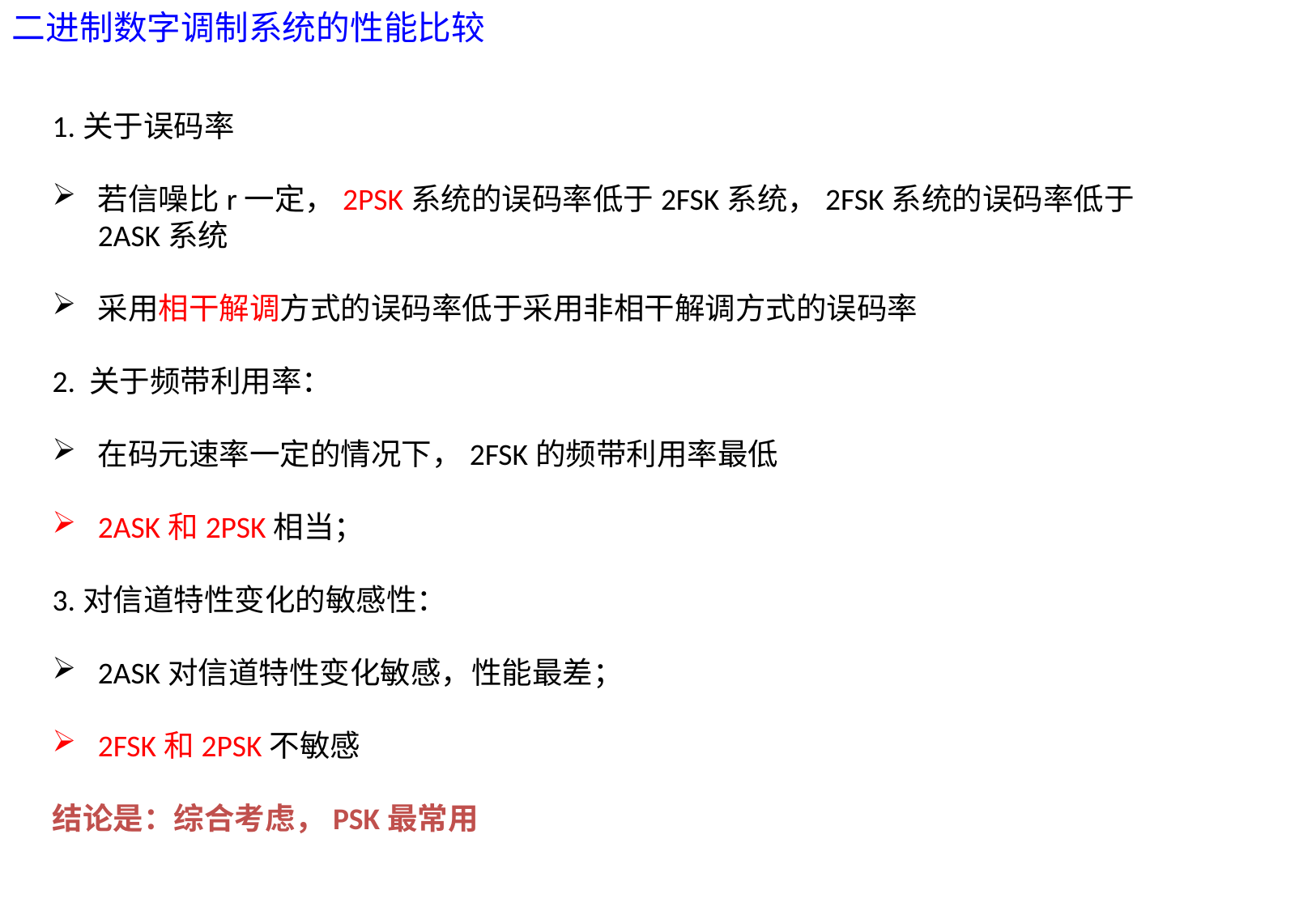

二进制数字调制系统的性能比较
1.关于误码率

若信噪比r一定，2PSK系统的误码率低于2FSK系统，2FSK系统的误码率低于2ASK系统

采用相干解调方式的误码率低于采用非相干解调方式的误码率

2. 关于频带利用率：

在码元速率一定的情况下，2FSK的频带利用率最低

2ASK和2PSK相当；

3.对信道特性变化的敏感性：

2ASK对信道特性变化敏感，性能最差；

2FSK和2PSK不敏感

结论是：综合考虑，PSK最常用